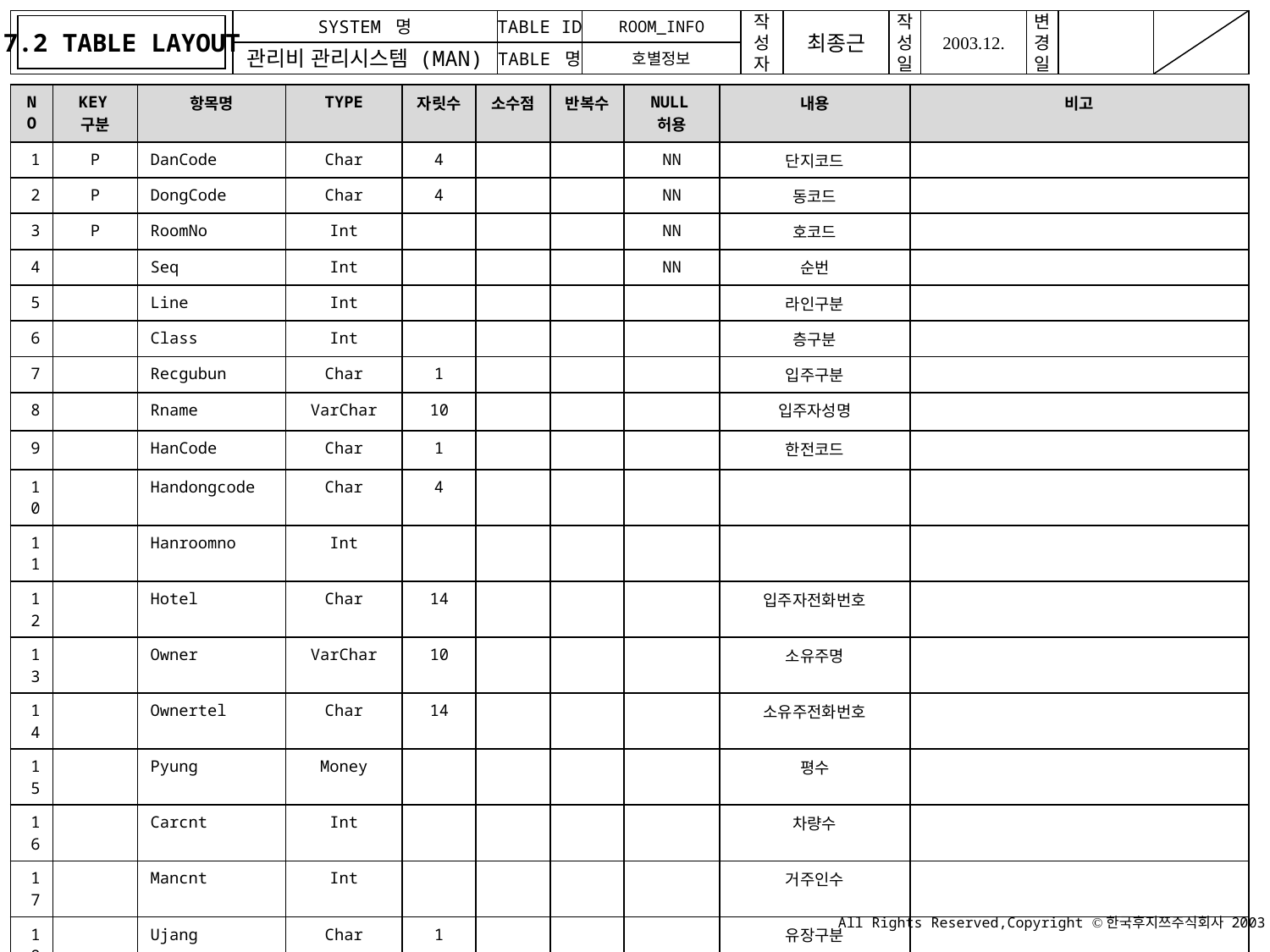

7.2 TABLE LAYOUT
ROOM_INFO
호별정보
| NO | KEY구분 | 항목명 | TYPE | 자릿수 | 소수점 | 반복수 | NULL허용 | 내용 | 비고 |
| --- | --- | --- | --- | --- | --- | --- | --- | --- | --- |
| 1 | P | DanCode | Char | 4 |  |  | NN | 단지코드 |  |
| 2 | P | DongCode | Char | 4 |  |  | NN | 동코드 |  |
| 3 | P | RoomNo | Int |  |  |  | NN | 호코드 |  |
| 4 |  | Seq | Int |  |  |  | NN | 순번 |  |
| 5 |  | Line | Int |  |  |  |  | 라인구분 |  |
| 6 |  | Class | Int |  |  |  |  | 층구분 |  |
| 7 |  | Recgubun | Char | 1 |  |  |  | 입주구분 |  |
| 8 |  | Rname | VarChar | 10 |  |  |  | 입주자성명 |  |
| 9 |  | HanCode | Char | 1 |  |  |  | 한전코드 |  |
| 10 |  | Handongcode | Char | 4 |  |  |  |  |  |
| 11 |  | Hanroomno | Int |  |  |  |  |  |  |
| 12 |  | Hotel | Char | 14 |  |  |  | 입주자전화번호 |  |
| 13 |  | Owner | VarChar | 10 |  |  |  | 소유주명 |  |
| 14 |  | Ownertel | Char | 14 |  |  |  | 소유주전화번호 |  |
| 15 |  | Pyung | Money |  |  |  |  | 평수 |  |
| 16 |  | Carcnt | Int |  |  |  |  | 차량수 |  |
| 17 |  | Mancnt | Int |  |  |  |  | 거주인수 |  |
| 18 |  | Ujang | Char | 1 |  |  |  | 유장구분 |  |
| 19 |  | Imwon | Char | 1 |  |  |  | 임원구분 | Y:임원 N:일반 |
| 20 |  | Saedae | Int |  |  |  |  | 세대수 |  |
| 21 |  | Sangga | Char | 1 |  |  |  | 상가유무 |  |